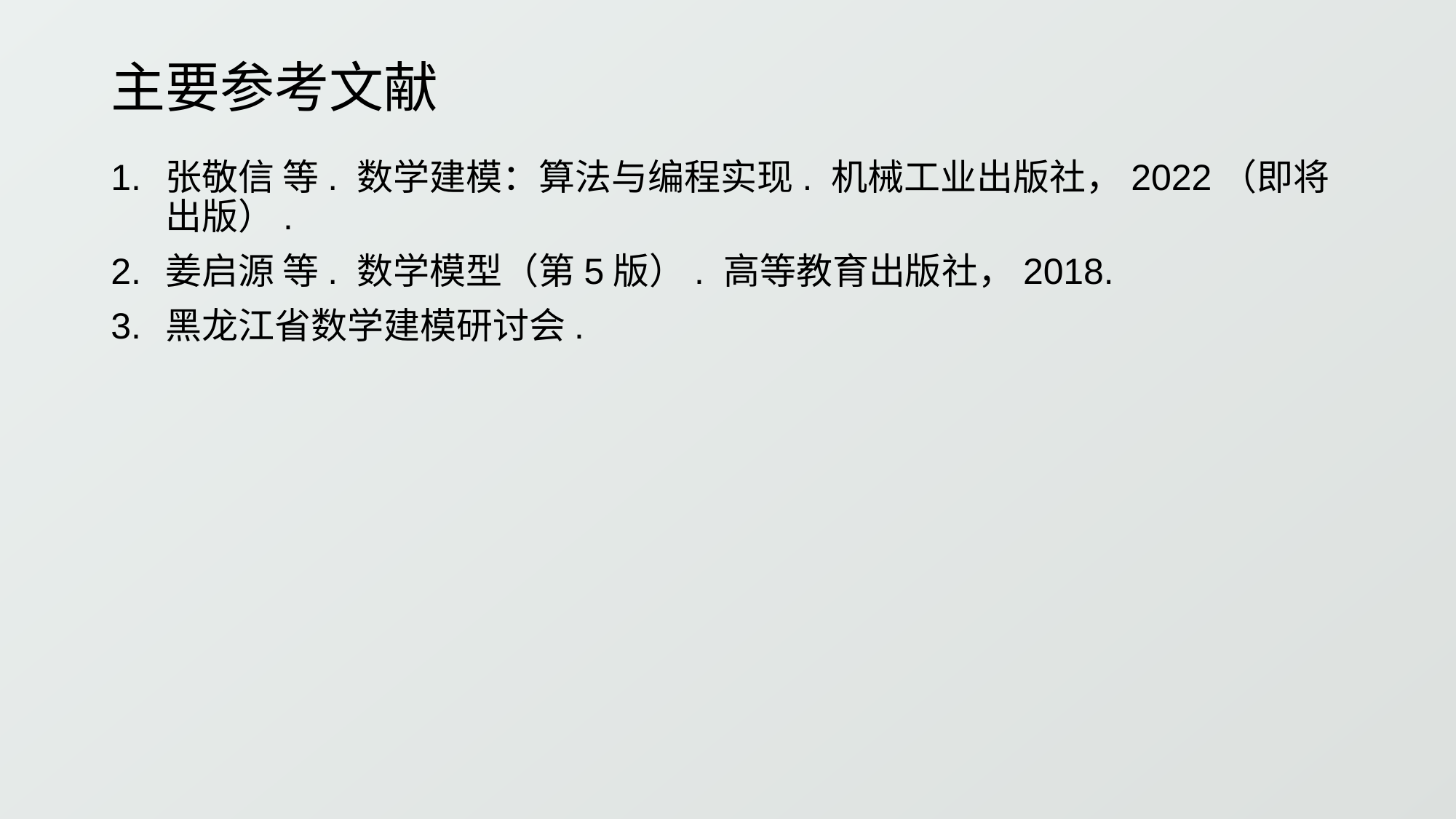

# 主要参考文献
张敬信 等. 数学建模：算法与编程实现. 机械工业出版社，2022（即将出版）.
姜启源 等. 数学模型（第5版）. 高等教育出版社，2018.
黑龙江省数学建模研讨会.